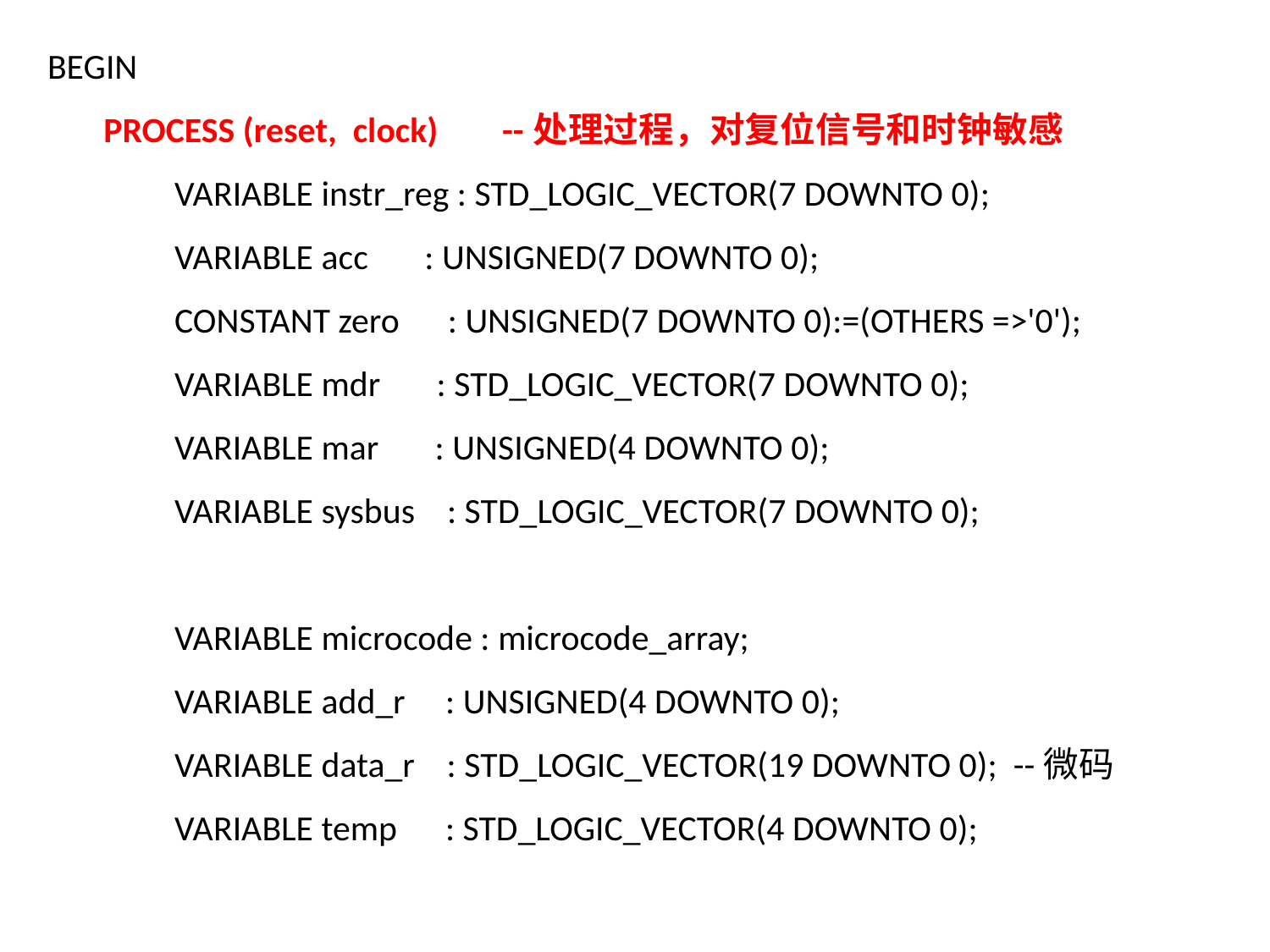

BEGIN
       PROCESS (reset,  clock)        --处理过程，对复位信号和时钟敏感
	VARIABLE instr_reg : STD_LOGIC_VECTOR(7 DOWNTO 0);
	VARIABLE acc       : UNSIGNED(7 DOWNTO 0);
	CONSTANT zero      : UNSIGNED(7 DOWNTO 0):=(OTHERS =>'0');
	VARIABLE mdr       : STD_LOGIC_VECTOR(7 DOWNTO 0);
	VARIABLE mar       : UNSIGNED(4 DOWNTO 0);
	VARIABLE sysbus    : STD_LOGIC_VECTOR(7 DOWNTO 0);
	VARIABLE microcode : microcode_array;
	VARIABLE add_r     : UNSIGNED(4 DOWNTO 0);
    	VARIABLE data_r    : STD_LOGIC_VECTOR(19 DOWNTO 0);  --微码
	VARIABLE temp      : STD_LOGIC_VECTOR(4 DOWNTO 0);